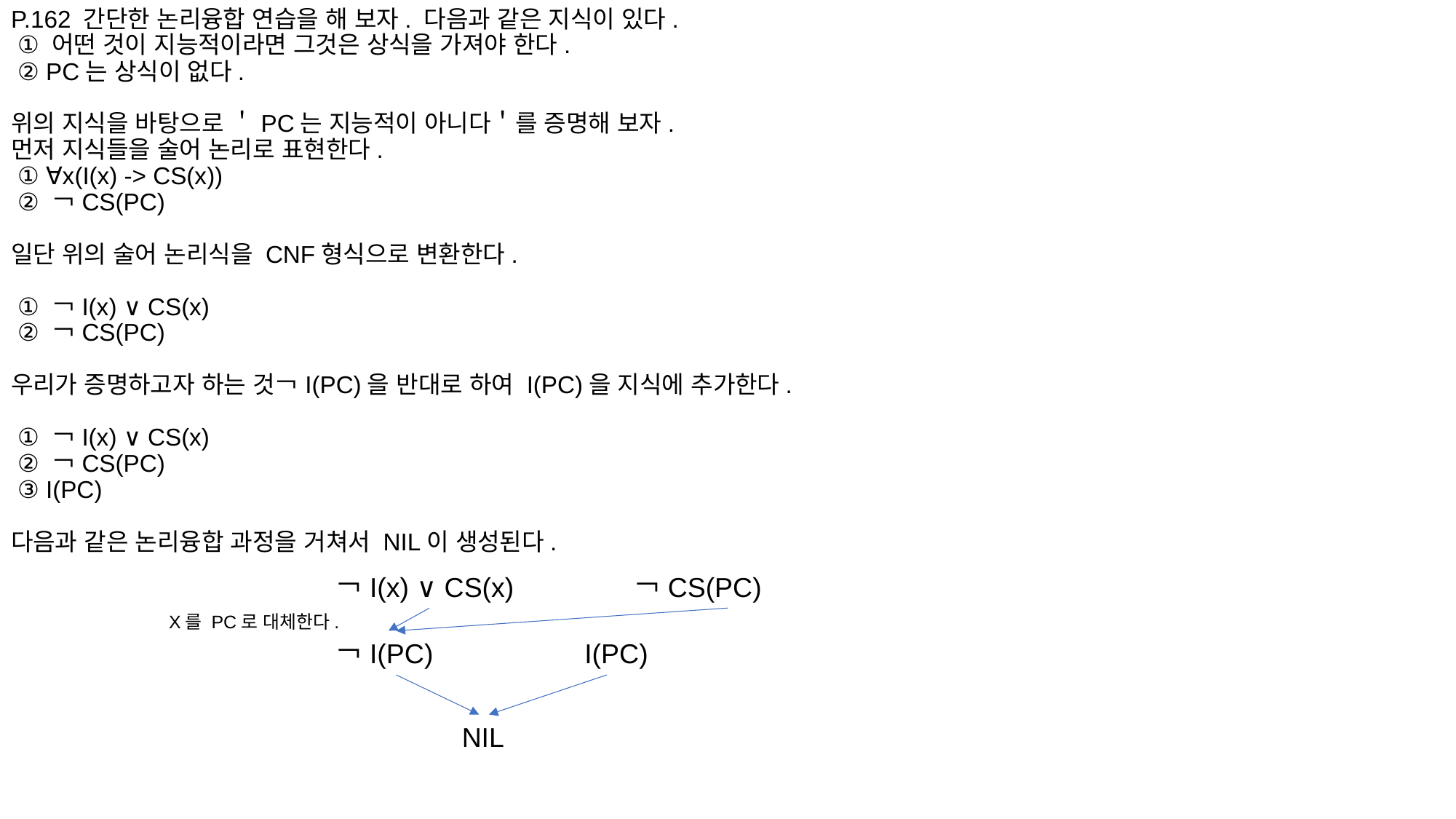

# P.162 간단한 논리융합 연습을 해 보자. 다음과 같은 지식이 있다. ① 어떤 것이 지능적이라면 그것은 상식을 가져야 한다. ② PC는 상식이 없다. 위의 지식을 바탕으로 ＇PC는 지능적이 아니다＇를 증명해 보자. 먼저 지식들을 술어 논리로 표현한다. ① ∀x(I(x) -> CS(x)) ② ￢CS(PC) 일단 위의 술어 논리식을 CNF형식으로 변환한다. ① ￢I(x) ∨ CS(x) ② ￢CS(PC) 우리가 증명하고자 하는 것￢I(PC)을 반대로 하여 I(PC)을 지식에 추가한다. ① ￢I(x) ∨ CS(x) ② ￢CS(PC) ③ I(PC) 다음과 같은 논리융합 과정을 거쳐서 NIL이 생성된다.
￢I(x) ∨ CS(x)
￢CS(PC)
X를 PC로 대체한다.
￢I(PC)
I(PC)
NIL